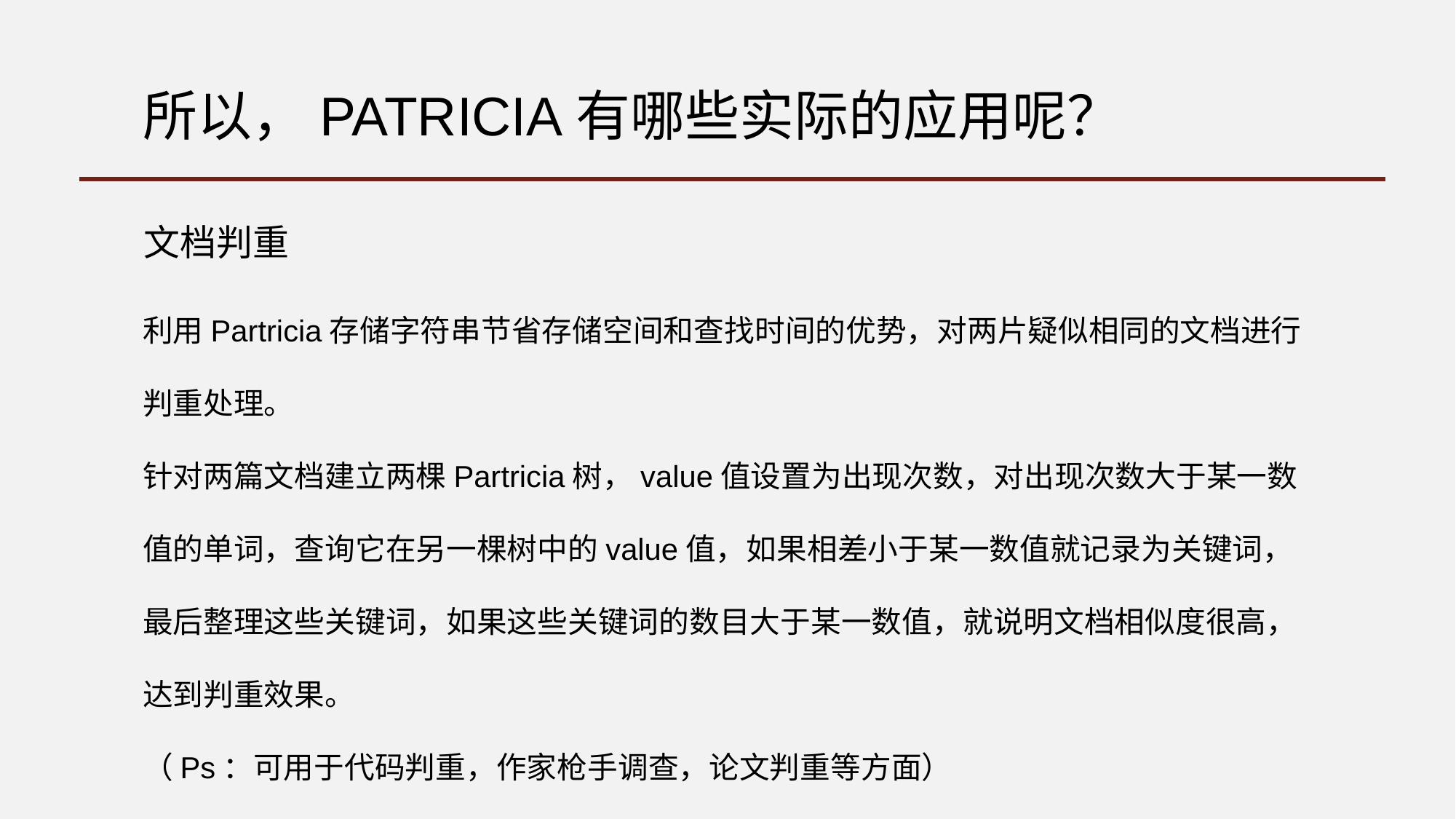

# 所以，Patricia有哪些实际的应用呢？
文档判重
利用Partricia存储字符串节省存储空间和查找时间的优势，对两片疑似相同的文档进行判重处理。
针对两篇文档建立两棵Partricia树，value值设置为出现次数，对出现次数大于某一数值的单词，查询它在另一棵树中的value值，如果相差小于某一数值就记录为关键词，最后整理这些关键词，如果这些关键词的数目大于某一数值，就说明文档相似度很高，达到判重效果。
（Ps：可用于代码判重，作家枪手调查，论文判重等方面）